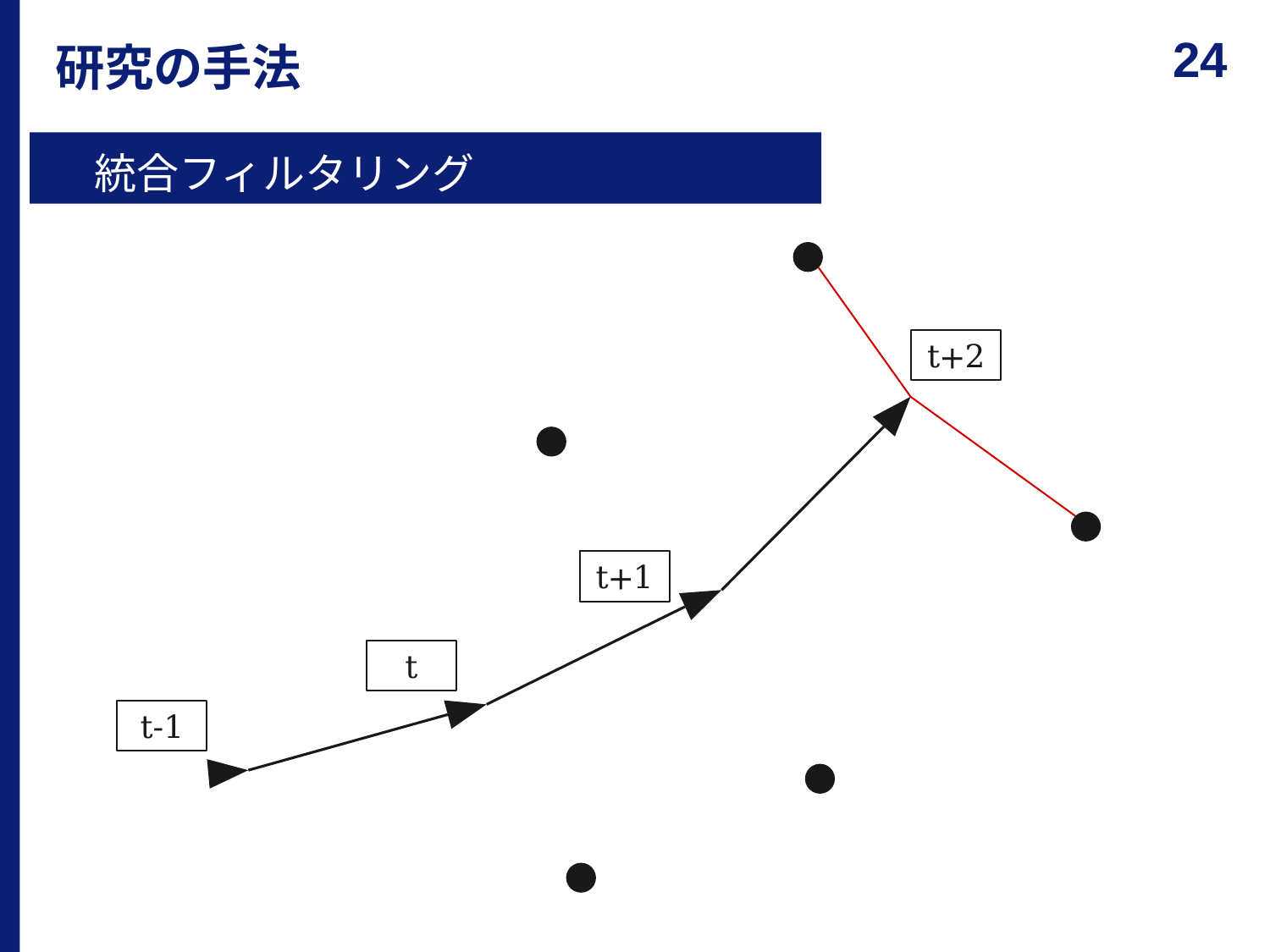

# 研究の手法
統合フィルタリング

t+2

t+1

t

t-1